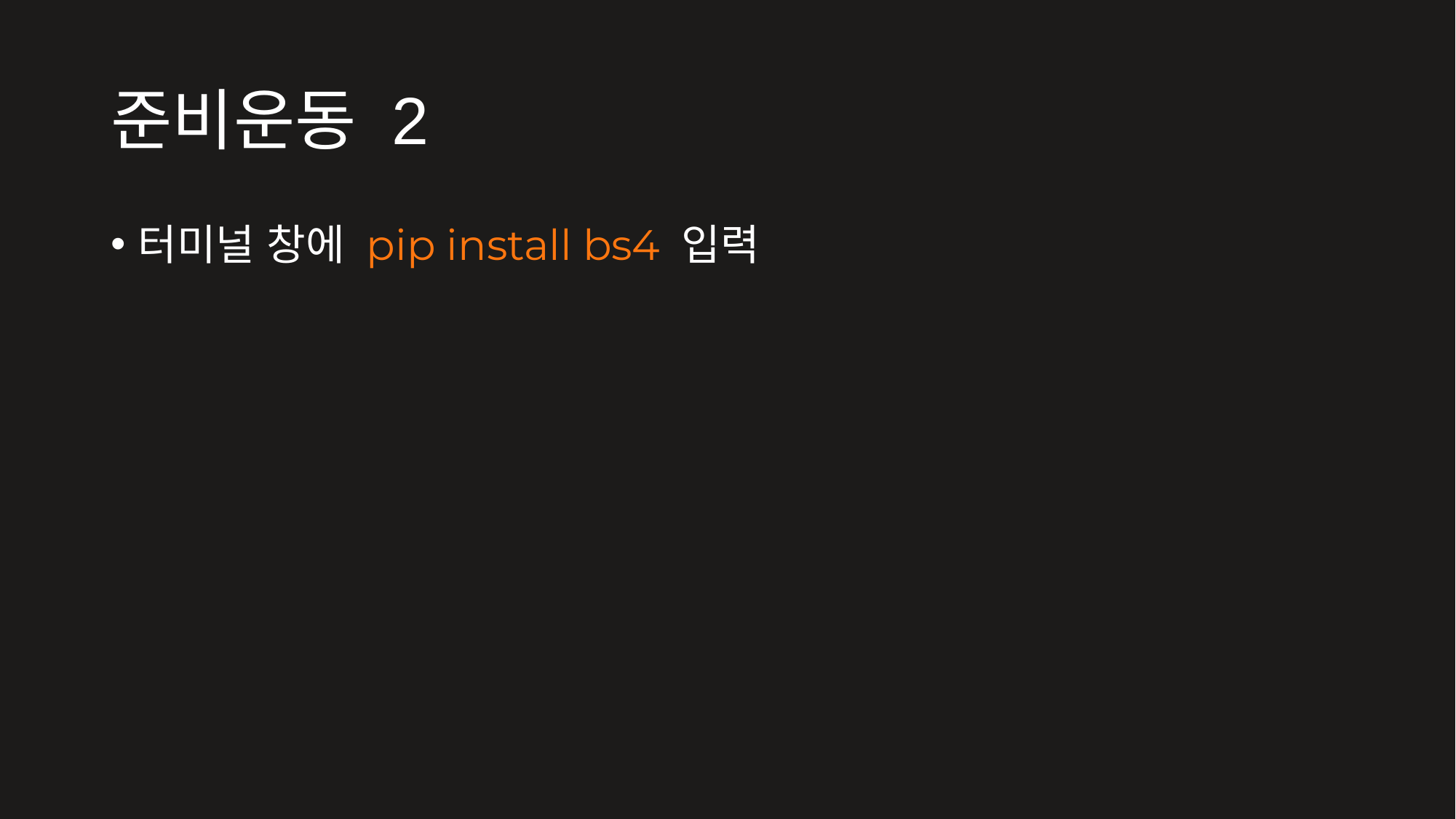

# 준비운동 2
터미널 창에 pip install bs4 입력